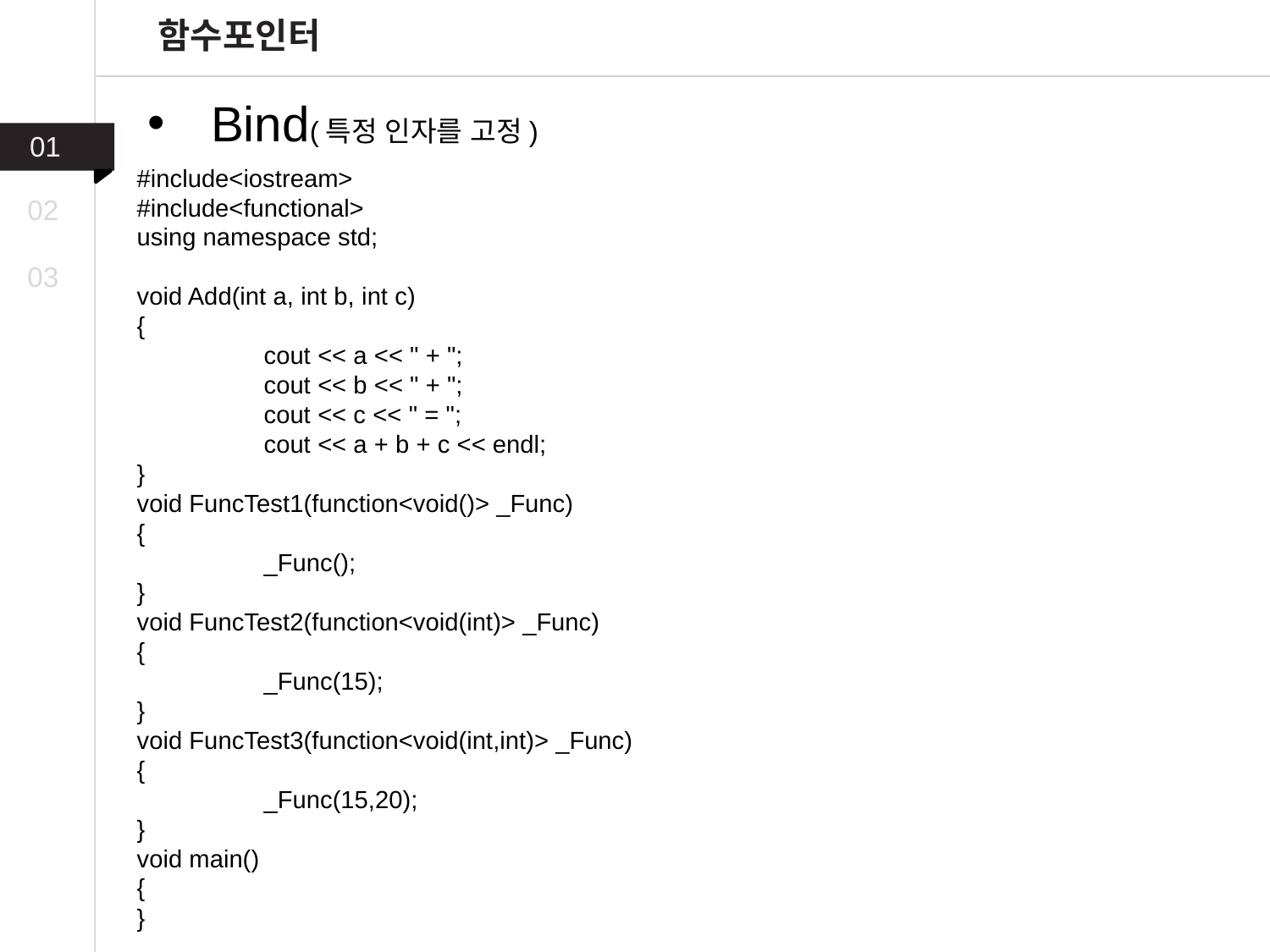

함수포인터
Bind(특정 인자를 고정)
01

#include<iostream>
#include<functional>
using namespace std;

void Add(int a, int b, int c)
{
	cout << a << " + ";
	cout << b << " + ";
	cout << c << " = ";
	cout << a + b + c << endl;
}
void FuncTest1(function<void()> _Func)
{
	_Func();
}
void FuncTest2(function<void(int)> _Func)
{
	_Func(15);
}
void FuncTest3(function<void(int,int)> _Func)
{
	_Func(15,20);
}
void main()
{
}

02
03